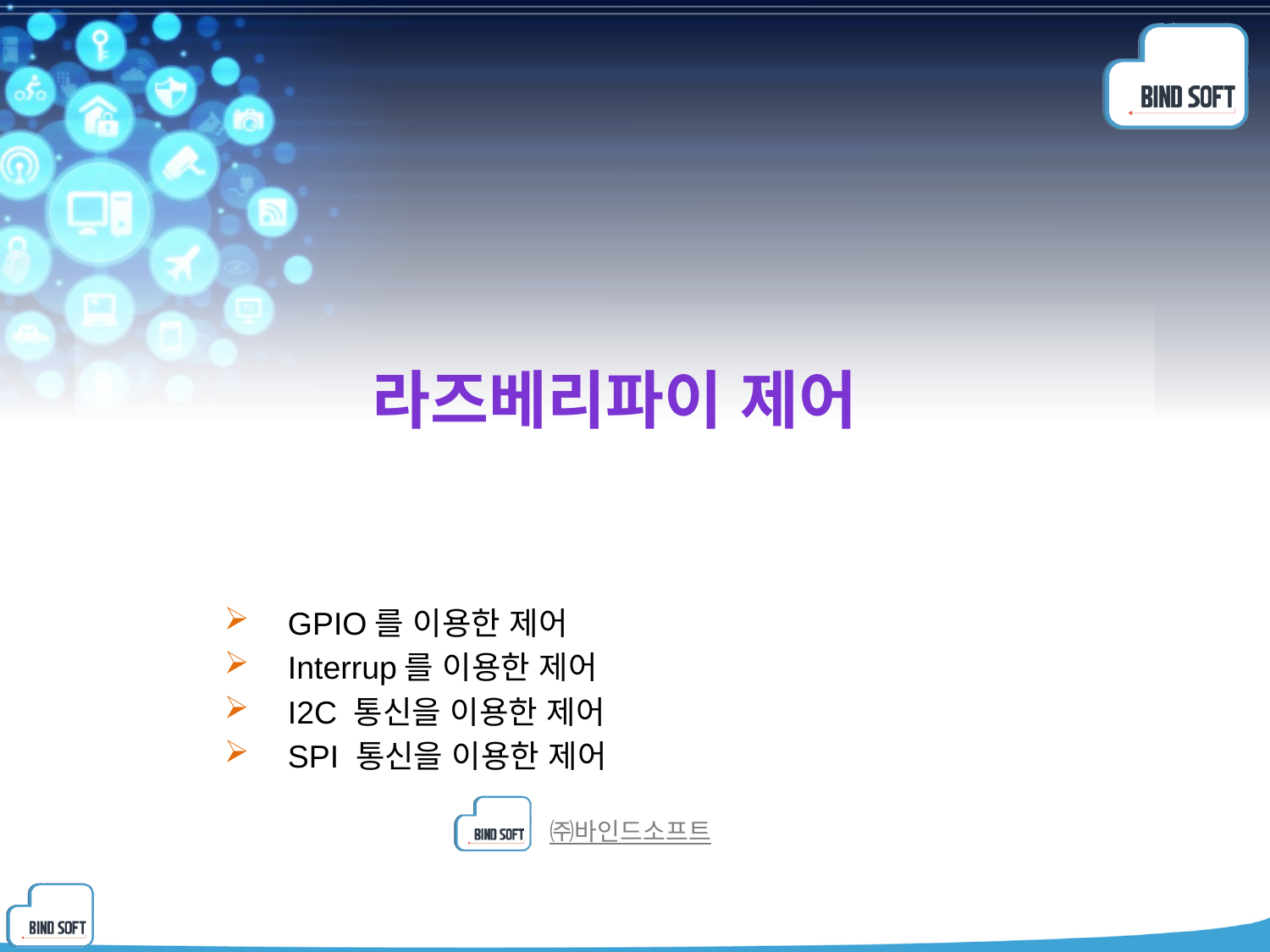

# 라즈베리파이 제어

GPIO를 이용한 제어
Interrup를 이용한 제어
I2C 통신을 이용한 제어
SPI 통신을 이용한 제어